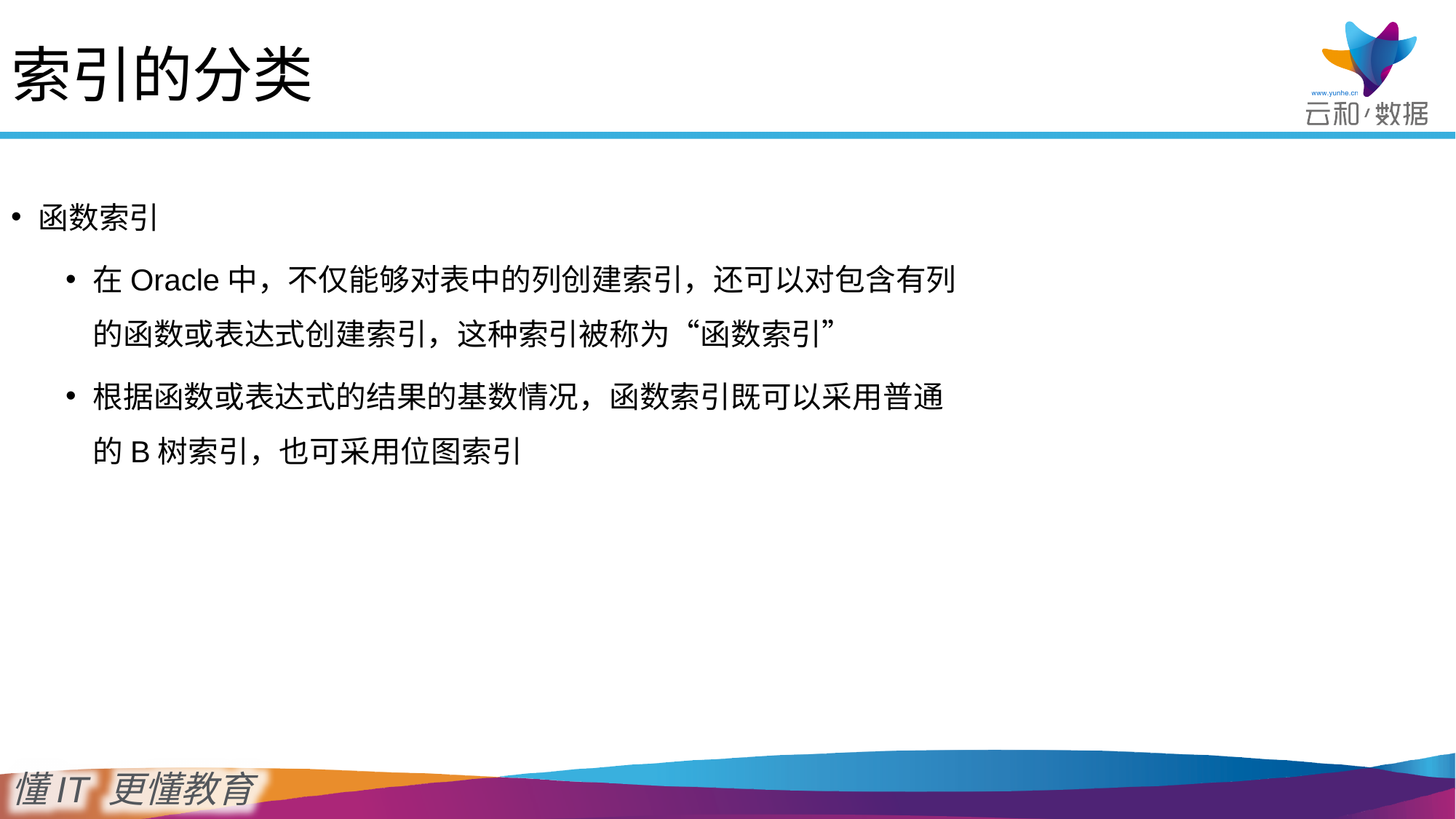

索引的分类
函数索引
在Oracle中，不仅能够对表中的列创建索引，还可以对包含有列的函数或表达式创建索引，这种索引被称为“函数索引”
根据函数或表达式的结果的基数情况，函数索引既可以采用普通的B树索引，也可采用位图索引